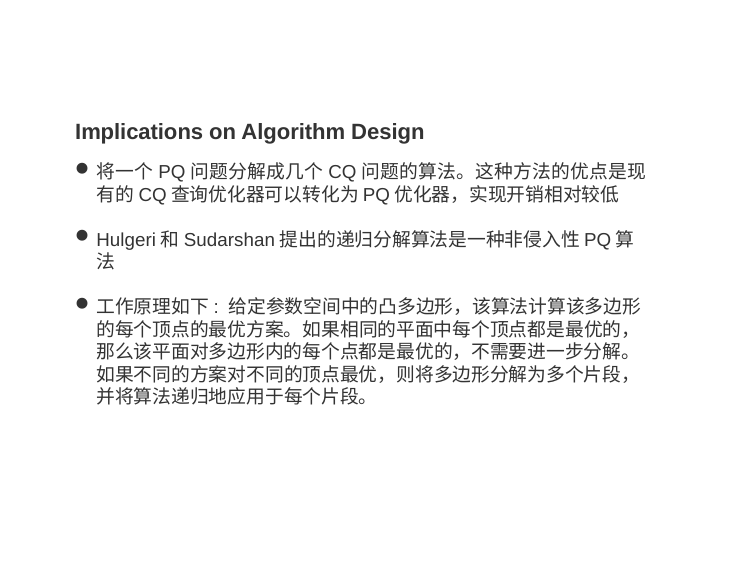

Implications on Algorithm Design

将一个PQ问题分解成几个CQ问题的算法。这种方法的优点是现有的CQ查询优化器可以转化为PQ优化器，实现开销相对较低

Hulgeri和Sudarshan提出的递归分解算法是一种非侵入性PQ算法

工作原理如下: 给定参数空间中的凸多边形，该算法计算该多边形的每个顶点的最优方案。如果相同的平面中每个顶点都是最优的，那么该平面对多边形内的每个点都是最优的，不需要进一步分解。如果不同的方案对不同的顶点最优，则将多边形分解为多个片段，并将算法递归地应用于每个片段。